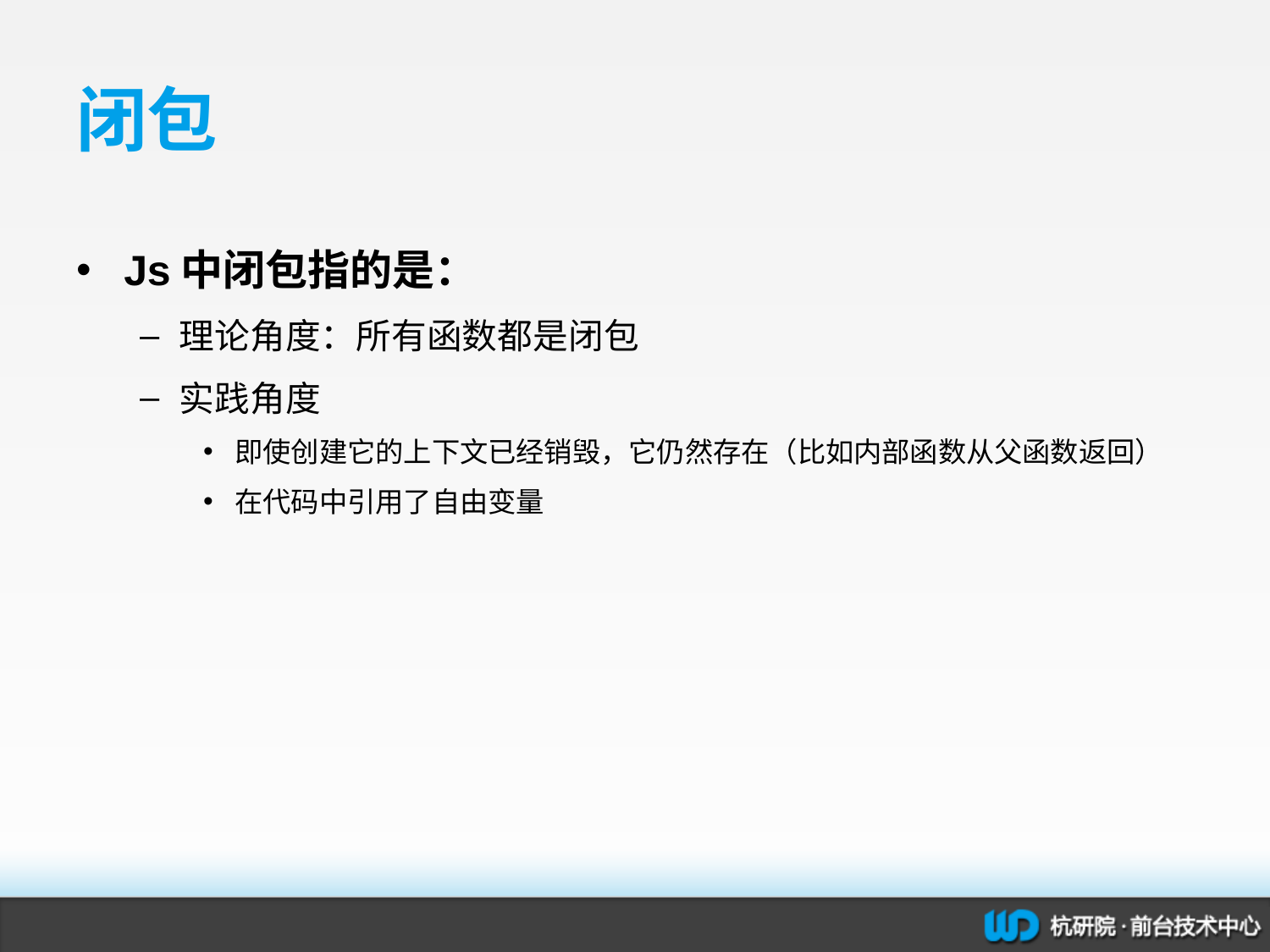

# 闭包
Js中闭包指的是：
理论角度：所有函数都是闭包
实践角度
即使创建它的上下文已经销毁，它仍然存在（比如内部函数从父函数返回）
在代码中引用了自由变量